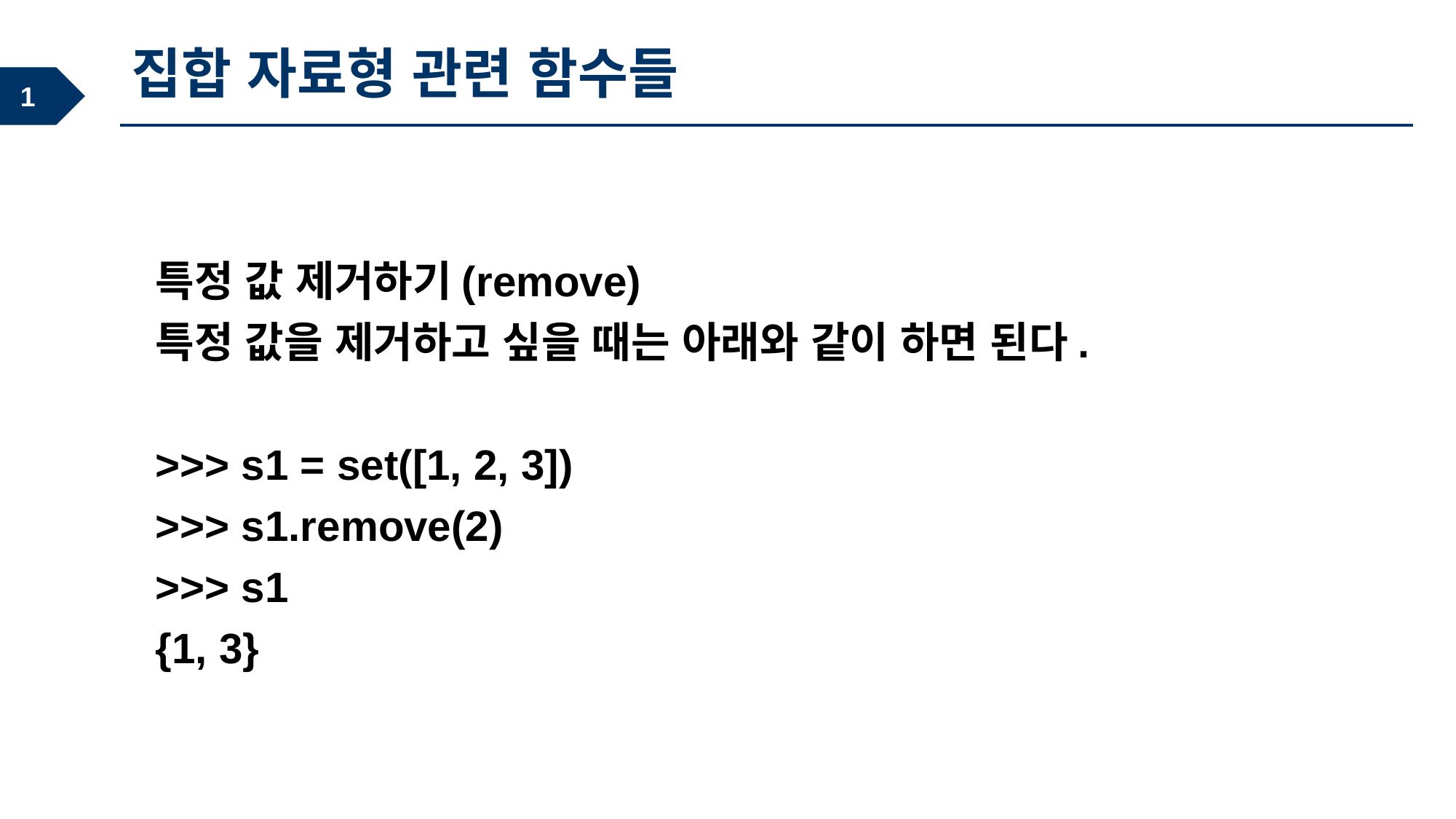

집합 자료형 관련 함수들
특정 값 제거하기(remove)
특정 값을 제거하고 싶을 때는 아래와 같이 하면 된다.

>>> s1 = set([1, 2, 3])
>>> s1.remove(2)
>>> s1
{1, 3}